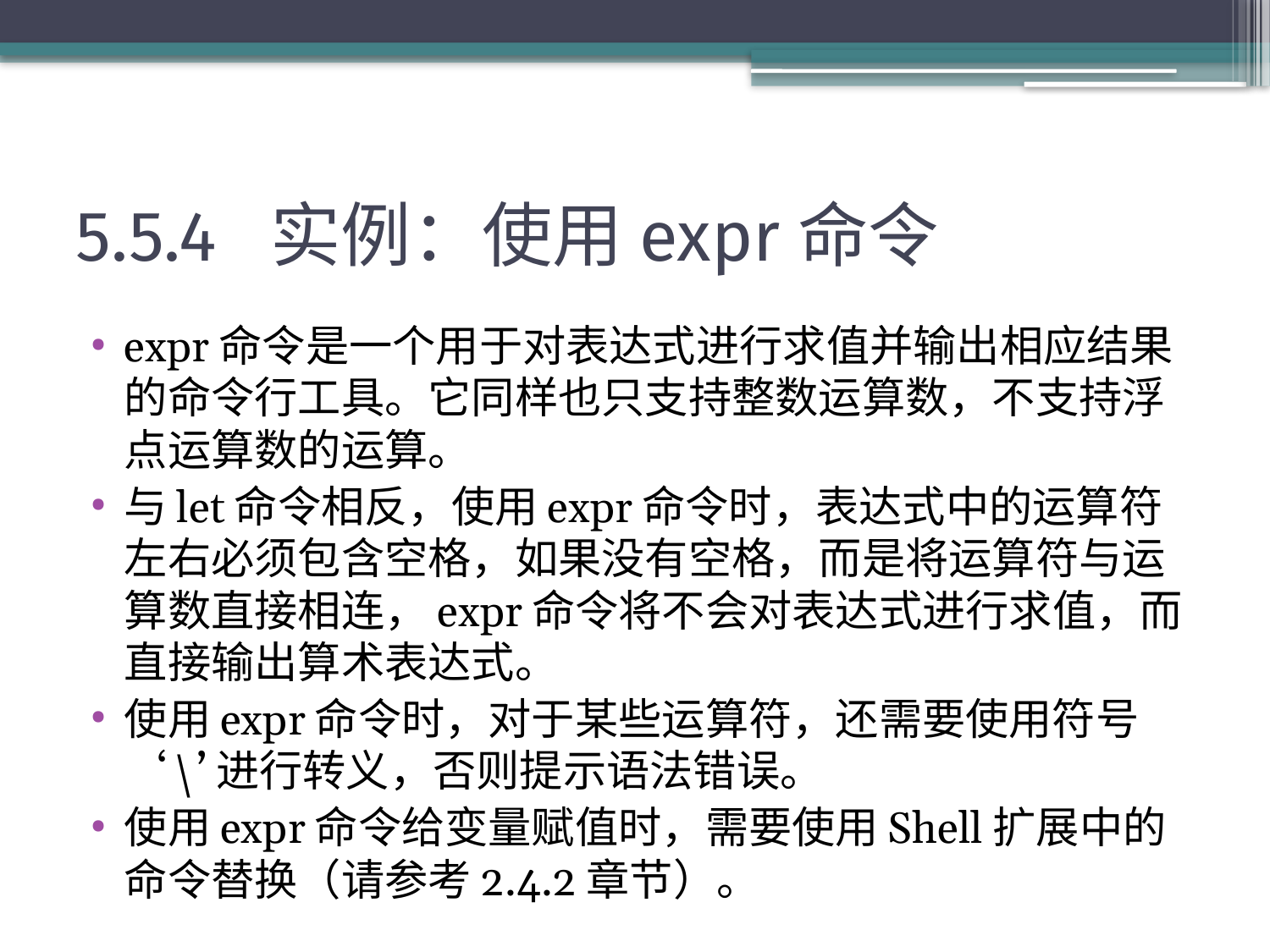

# 5.5.4  实例：使用expr命令
expr命令是一个用于对表达式进行求值并输出相应结果的命令行工具。它同样也只支持整数运算数，不支持浮点运算数的运算。
与let命令相反，使用expr命令时，表达式中的运算符左右必须包含空格，如果没有空格，而是将运算符与运算数直接相连，expr命令将不会对表达式进行求值，而直接输出算术表达式。
使用expr命令时，对于某些运算符，还需要使用符号‘\’进行转义，否则提示语法错误。
使用expr命令给变量赋值时，需要使用Shell扩展中的命令替换（请参考2.4.2章节）。